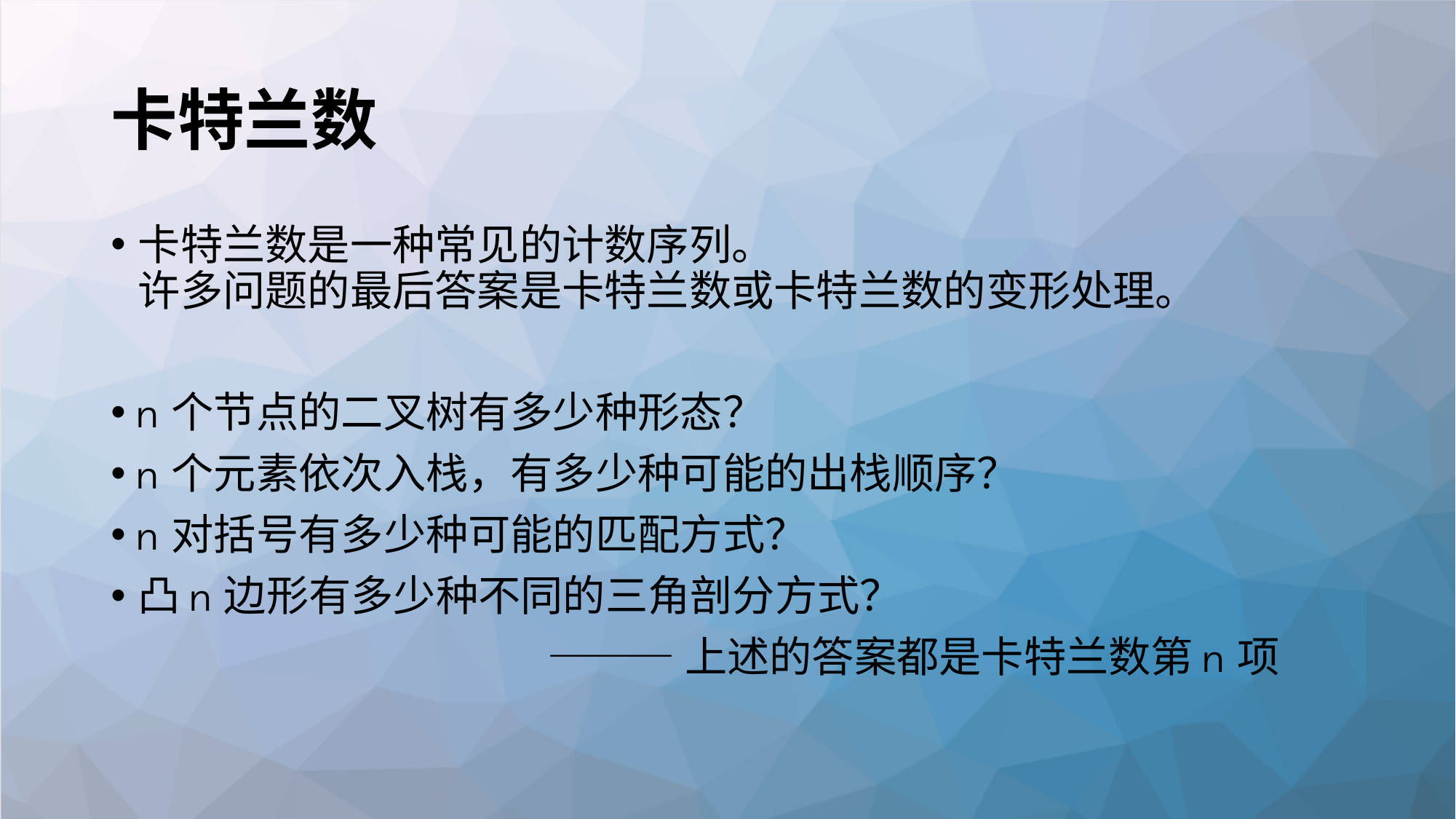

# 卡特兰数
卡特兰数是一种常见的计数序列。
许多问题的最后答案是卡特兰数或卡特兰数的变形处理。

n个节点的二叉树有多少种形态？
n个元素依次入栈，有多少种可能的出栈顺序？
n对括号有多少种可能的匹配方式？
凸n边形有多少种不同的三角剖分方式？
				———上述的答案都是卡特兰数第n项